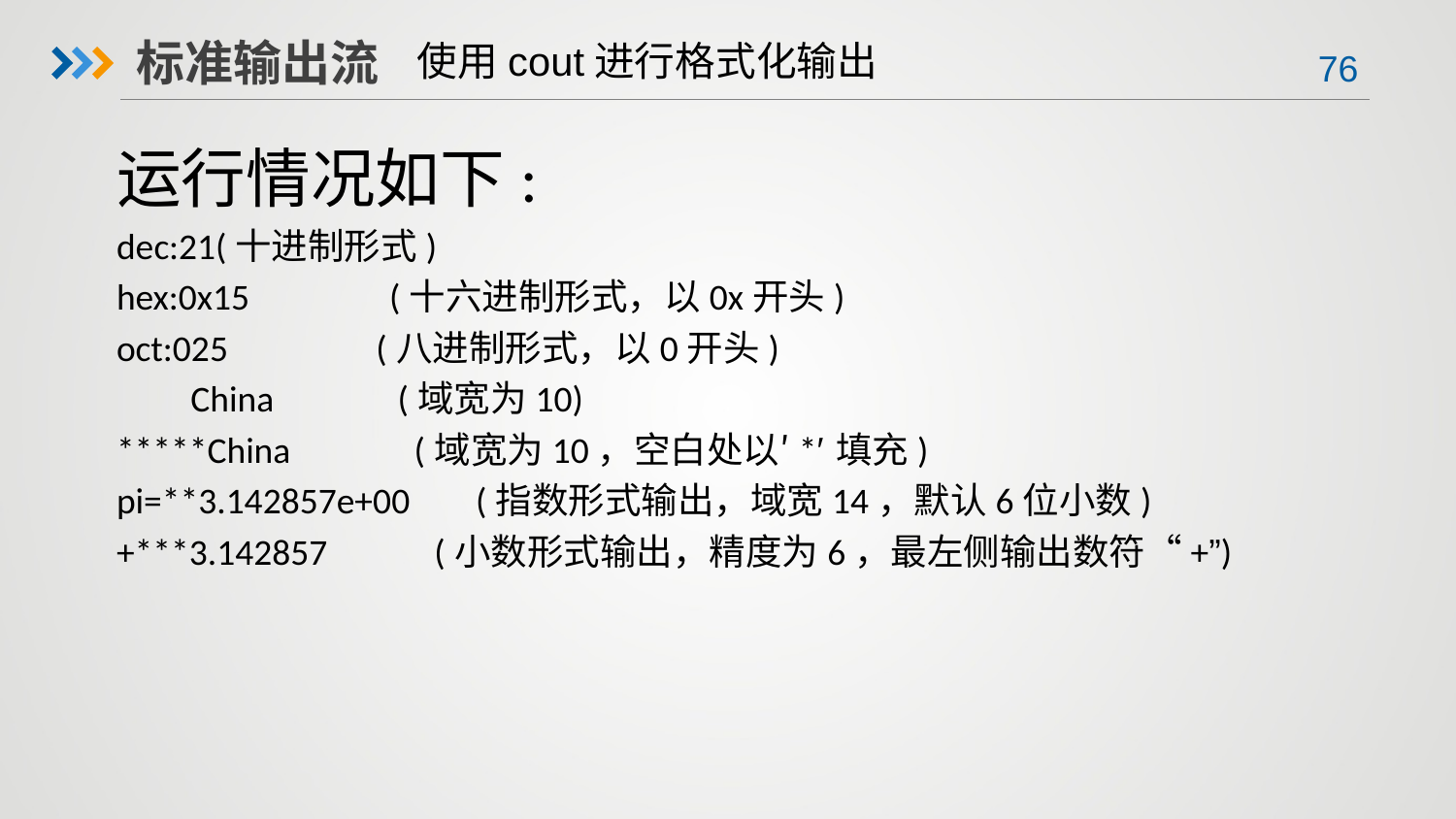

使用cout进行格式化输出
标准输出流
运行情况如下:
dec:21(十进制形式)
hex:0x15                 (十六进制形式，以0x开头)
oct:025                  (八进制形式，以0开头)
         China               (域宽为10)
*****China               (域宽为10，空白处以′*′填充)
pi=**3.142857e+00        (指数形式输出，域宽14，默认6位小数)
+***3.142857             (小数形式输出，精度为6，最左侧输出数符“+”)